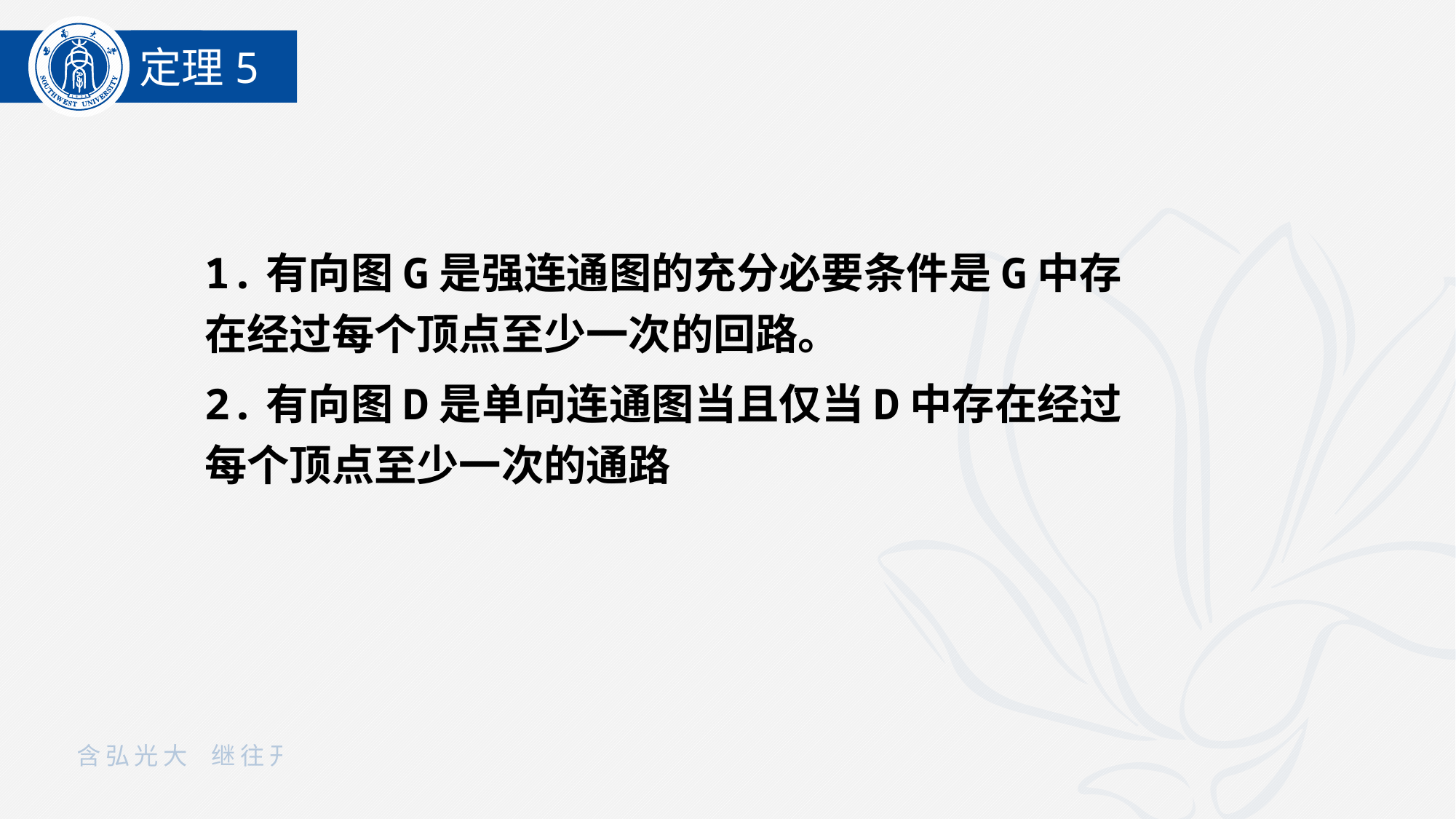

定理5
1.有向图G是强连通图的充分必要条件是G中存在经过每个顶点至少一次的回路。
2.有向图D是单向连通图当且仅当D中存在经过每个顶点至少一次的通路